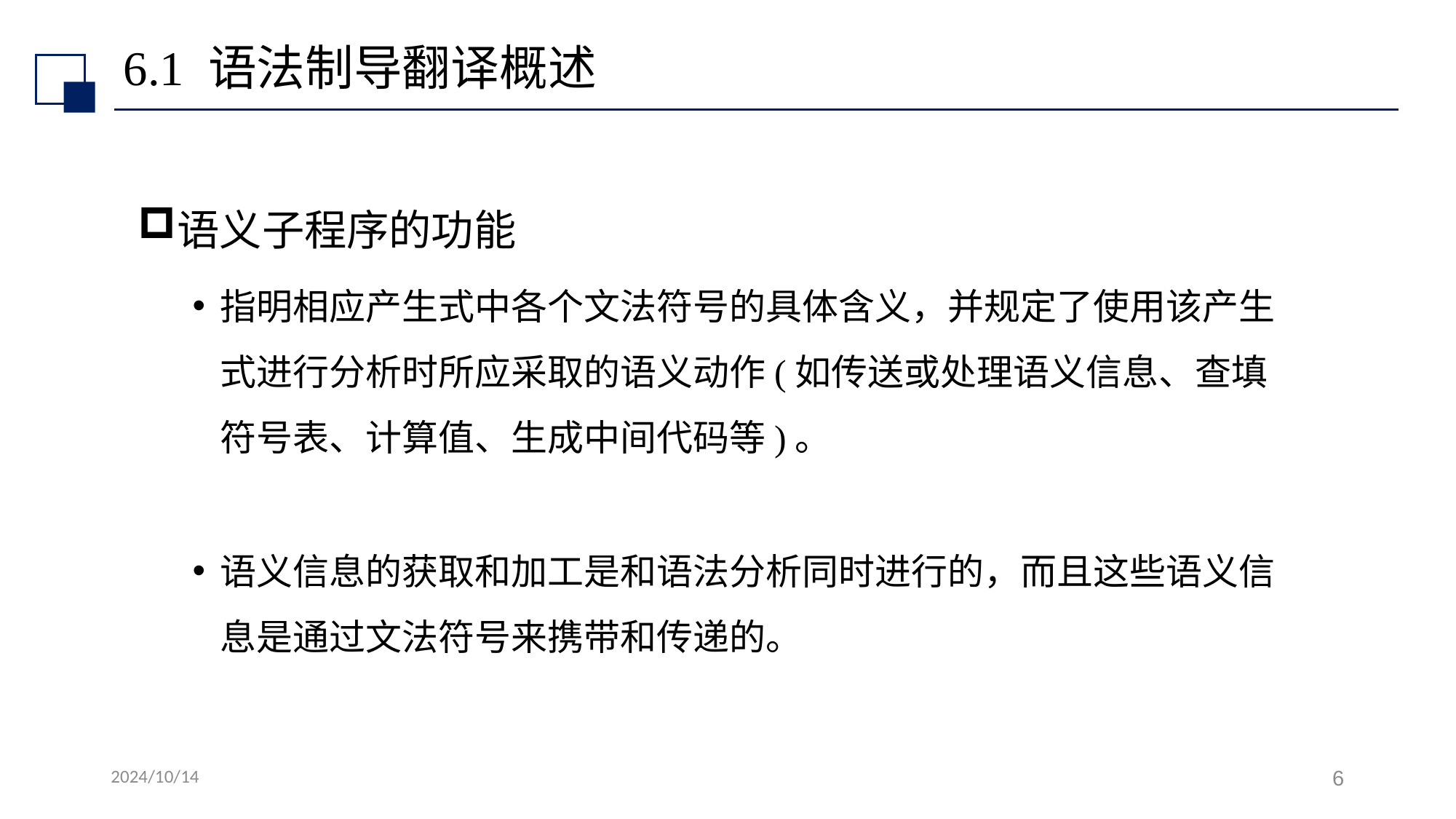

# 6.1 语法制导翻译概述
语义子程序的功能
指明相应产生式中各个文法符号的具体含义，并规定了使用该产生式进行分析时所应采取的语义动作(如传送或处理语义信息、查填符号表、计算值、生成中间代码等)。

语义信息的获取和加工是和语法分析同时进行的，而且这些语义信息是通过文法符号来携带和传递的。
2024/10/14
6